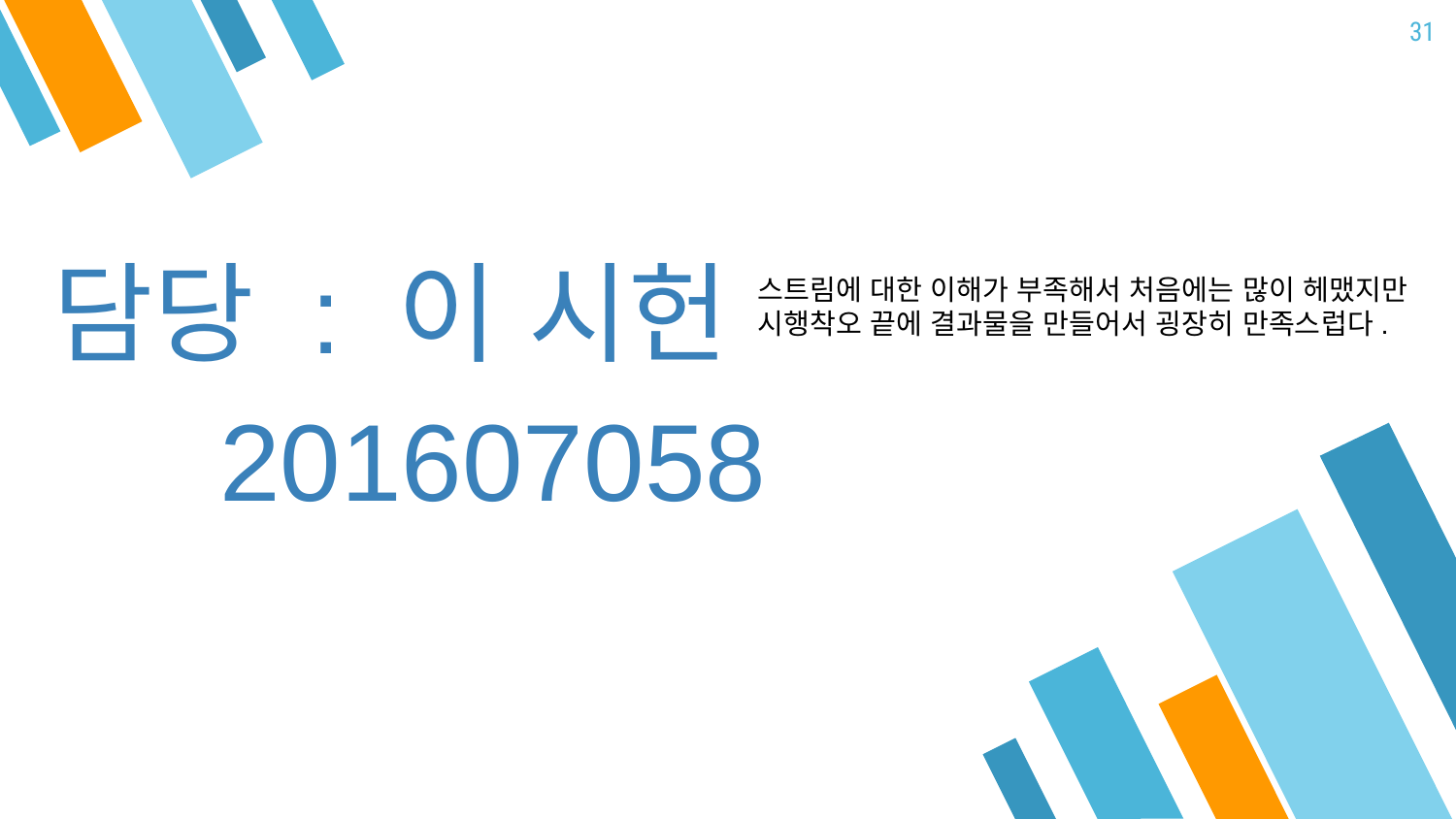

31
담당 : 이 시헌
스트림에 대한 이해가 부족해서 처음에는 많이 헤맸지만 시행착오 끝에 결과물을 만들어서 굉장히 만족스럽다.
201607058